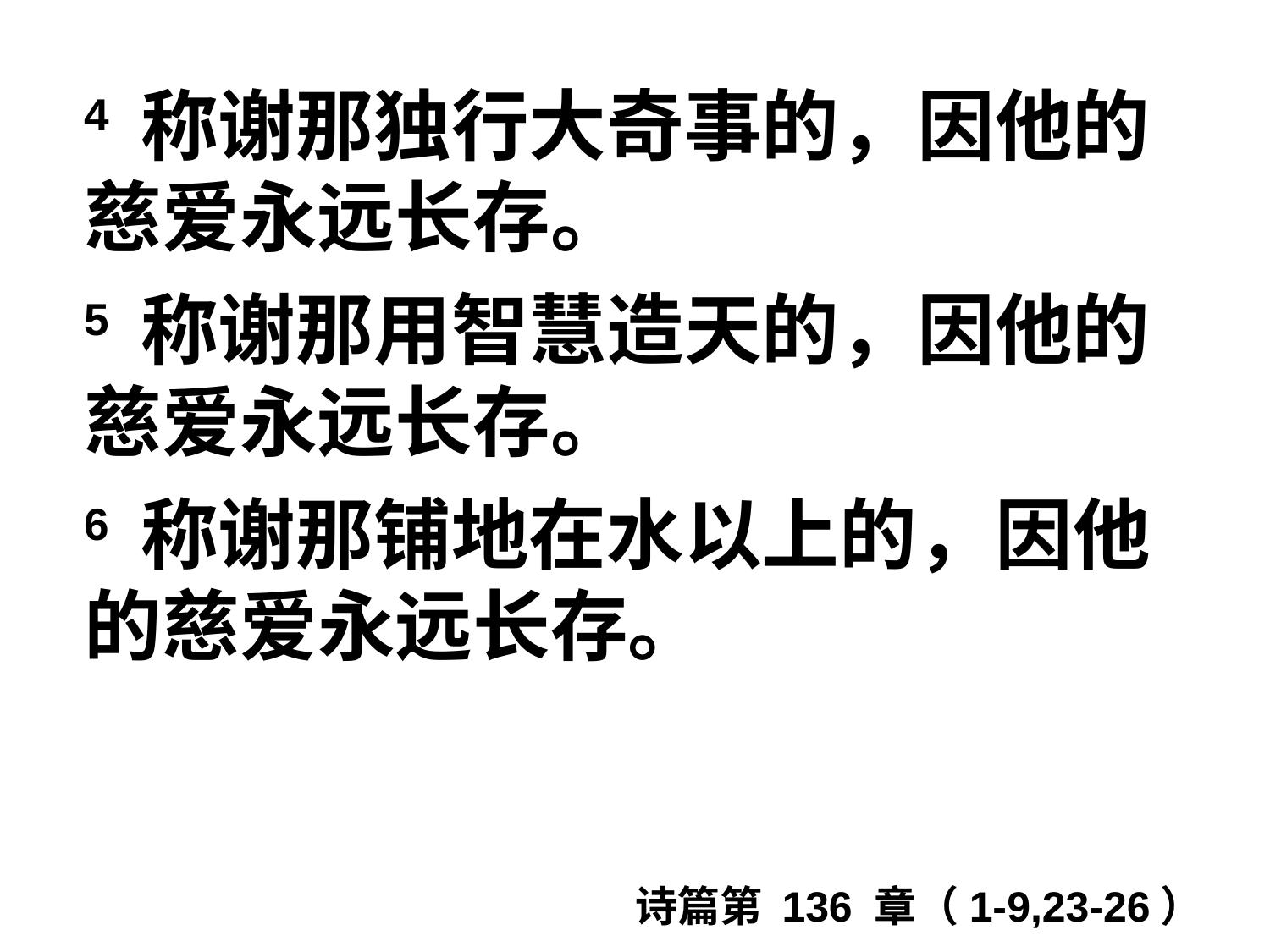

4 称谢那独行大奇事的，因他的慈爱永远长存。
5 称谢那用智慧造天的，因他的慈爱永远长存。
6 称谢那铺地在水以上的，因他的慈爱永远长存。
诗篇第 136 章（1-9,23-26）